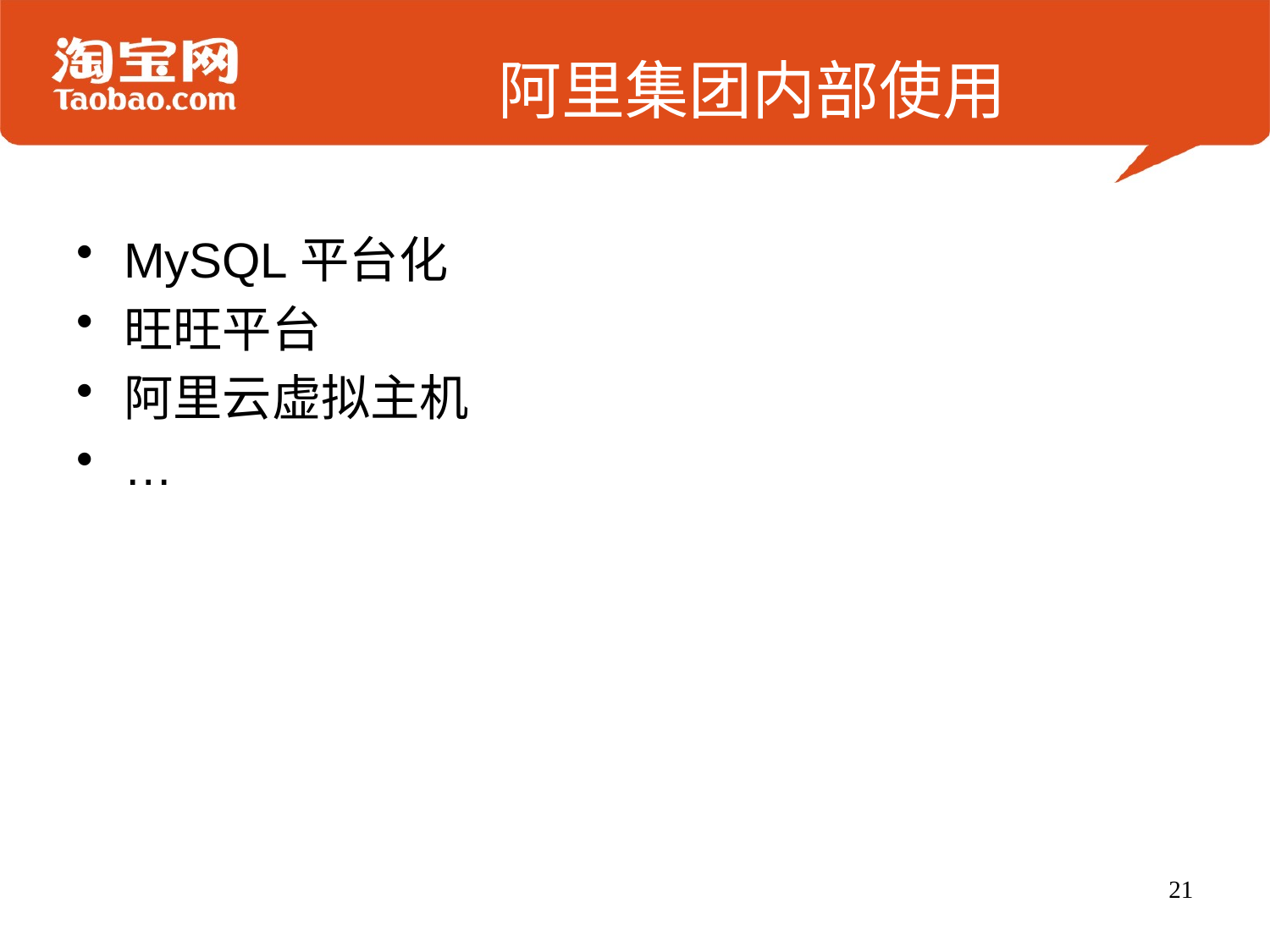

# 阿里集团内部使用
MySQL平台化
旺旺平台
阿里云虚拟主机
…

21